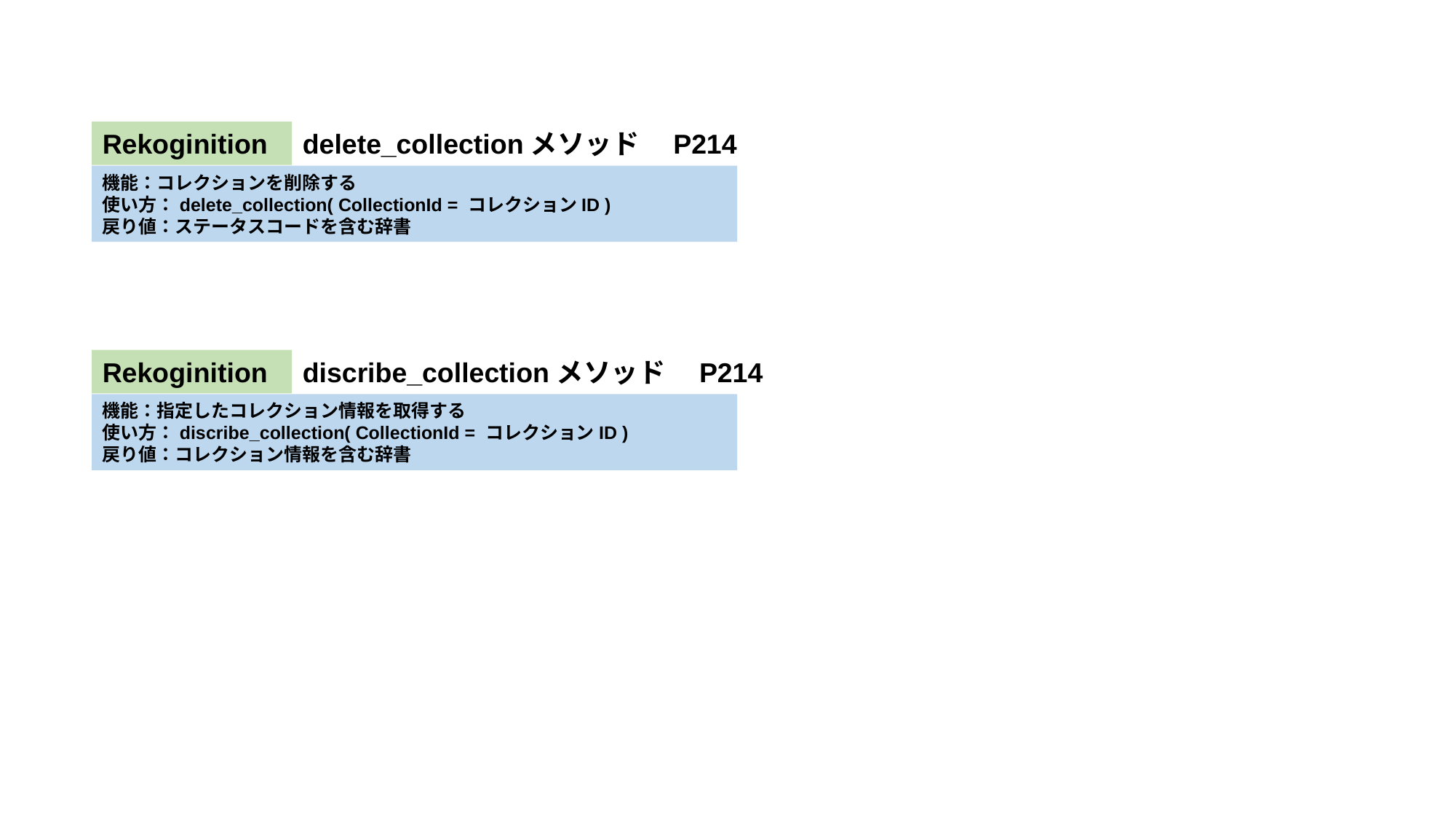

Rekoginition
delete_collectionメソッド　P214
機能：コレクションを削除する
使い方：delete_collection( CollectionId = コレクションID )
戻り値：ステータスコードを含む辞書
Rekoginition
discribe_collectionメソッド　P214
機能：指定したコレクション情報を取得する
使い方：discribe_collection( CollectionId = コレクションID )
戻り値：コレクション情報を含む辞書